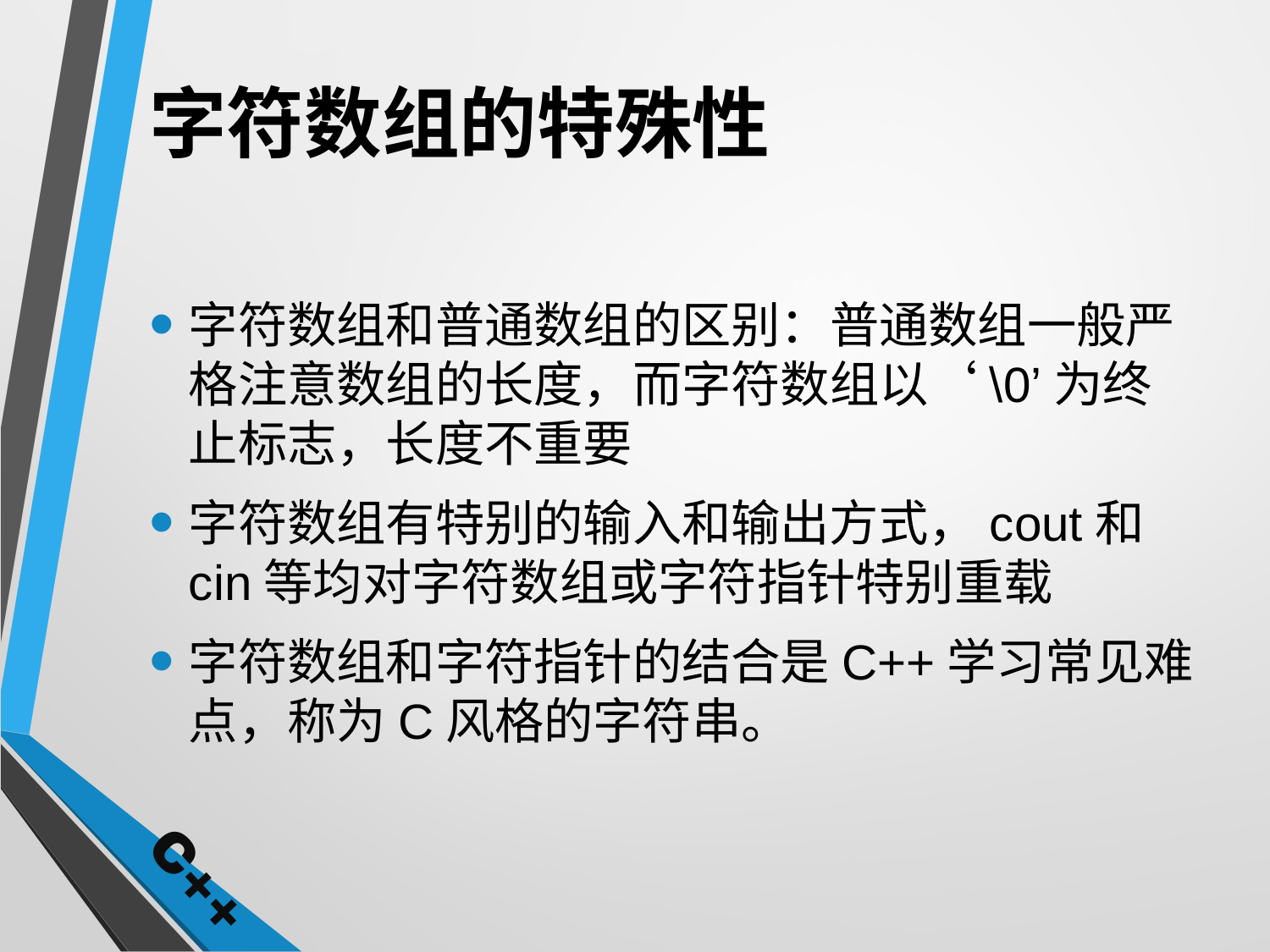

# 字符数组的特殊性
字符数组和普通数组的区别：普通数组一般严格注意数组的长度，而字符数组以‘\0’为终止标志，长度不重要
字符数组有特别的输入和输出方式，cout和cin等均对字符数组或字符指针特别重载
字符数组和字符指针的结合是C++学习常见难点，称为C风格的字符串。